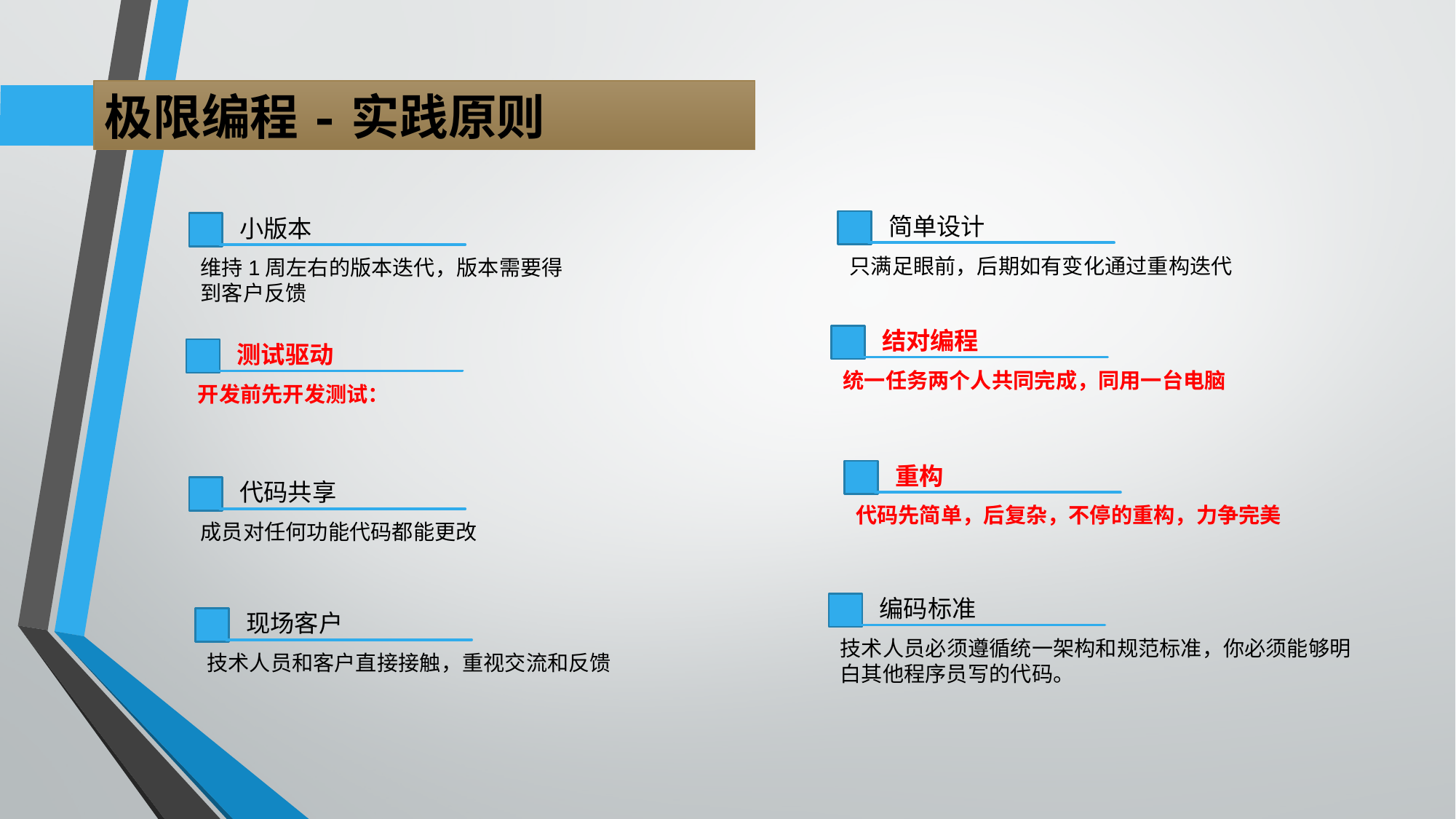

极限编程-实践原则

简单设计

只满足眼前，后期如有变化通过重构迭代
小版本

维持1周左右的版本迭代，版本需要得到客户反馈
结对编程

统一任务两个人共同完成，同用一台电脑
测试驱动

开发前先开发测试：
重构

代码先简单，后复杂，不停的重构，力争完美
代码共享

成员对任何功能代码都能更改
编码标准

技术人员必须遵循统一架构和规范标准，你必须能够明白其他程序员写的代码。
现场客户

技术人员和客户直接接触，重视交流和反馈